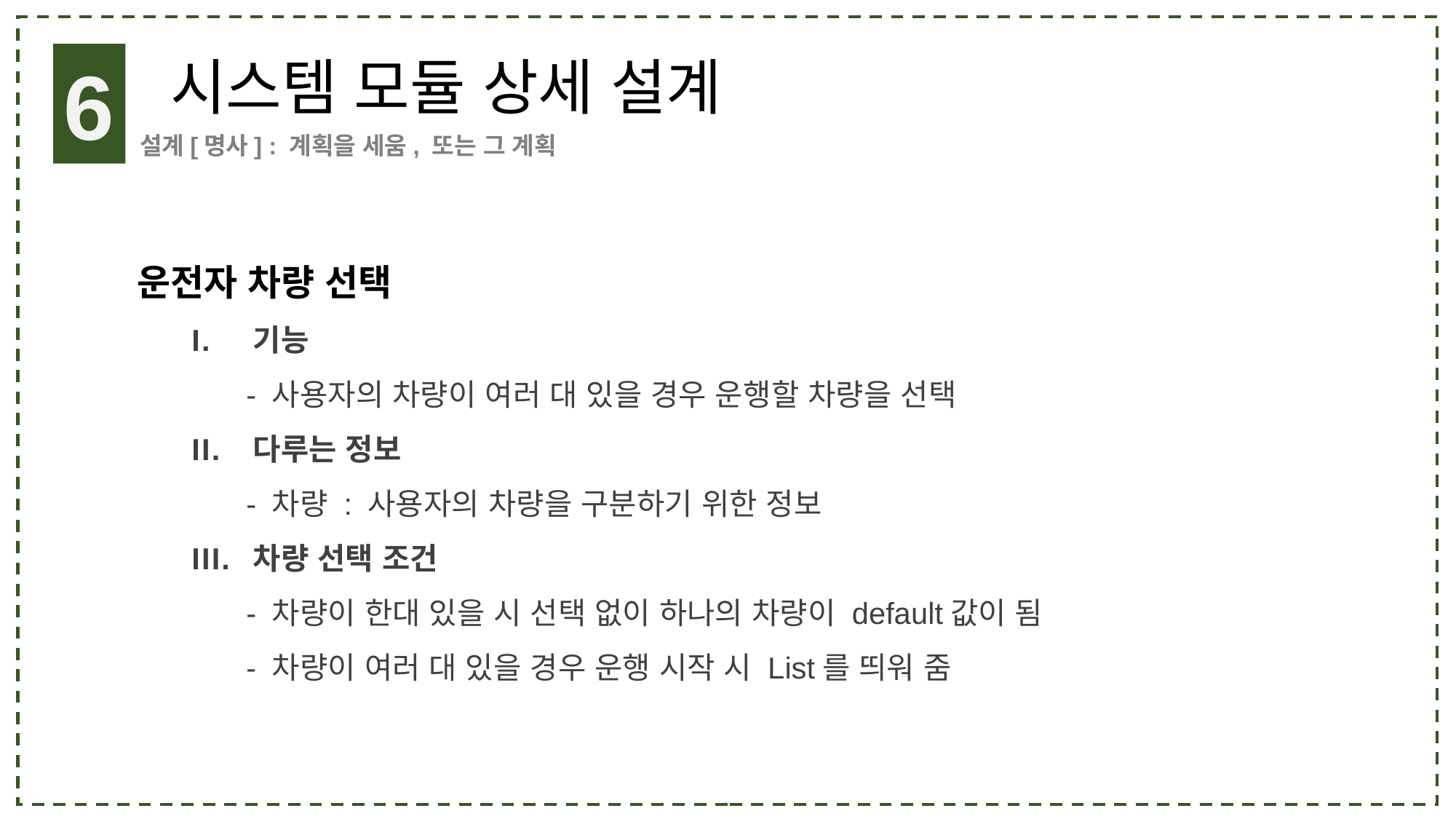

6
시스템 모듈 상세 설계
설계[명사] : 계획을 세움, 또는 그 계획
운전자 차량 선택
기능
- 사용자의 차량이 여러 대 있을 경우 운행할 차량을 선택
다루는 정보
- 차량 : 사용자의 차량을 구분하기 위한 정보
차량 선택 조건
- 차량이 한대 있을 시 선택 없이 하나의 차량이 default값이 됨
- 차량이 여러 대 있을 경우 운행 시작 시 List를 띄워 줌